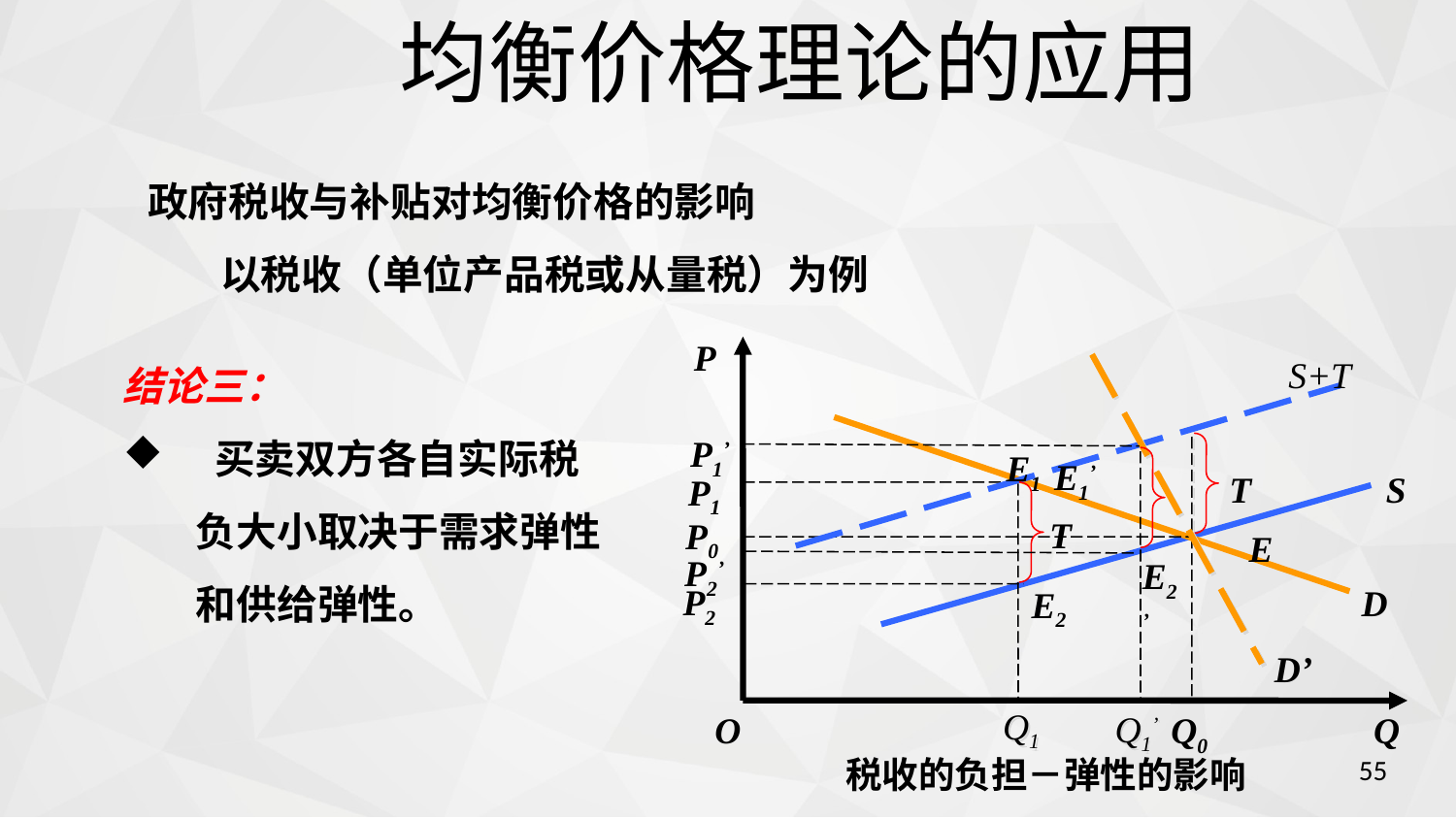

均衡价格理论的应用
政府税收与补贴对均衡价格的影响
	以税收（单位产品税或从量税）为例
P

S

P0
 E

D
O

Q0
Q
结论三：
 买卖双方各自实际税负大小取决于需求弹性和供给弹性。

S+T

  E1
  T
P1

  T
P2
  E2

Q1

  E1’
P1’

P2’
E2’

D’
Q1’
税收的负担－弹性的影响
 55